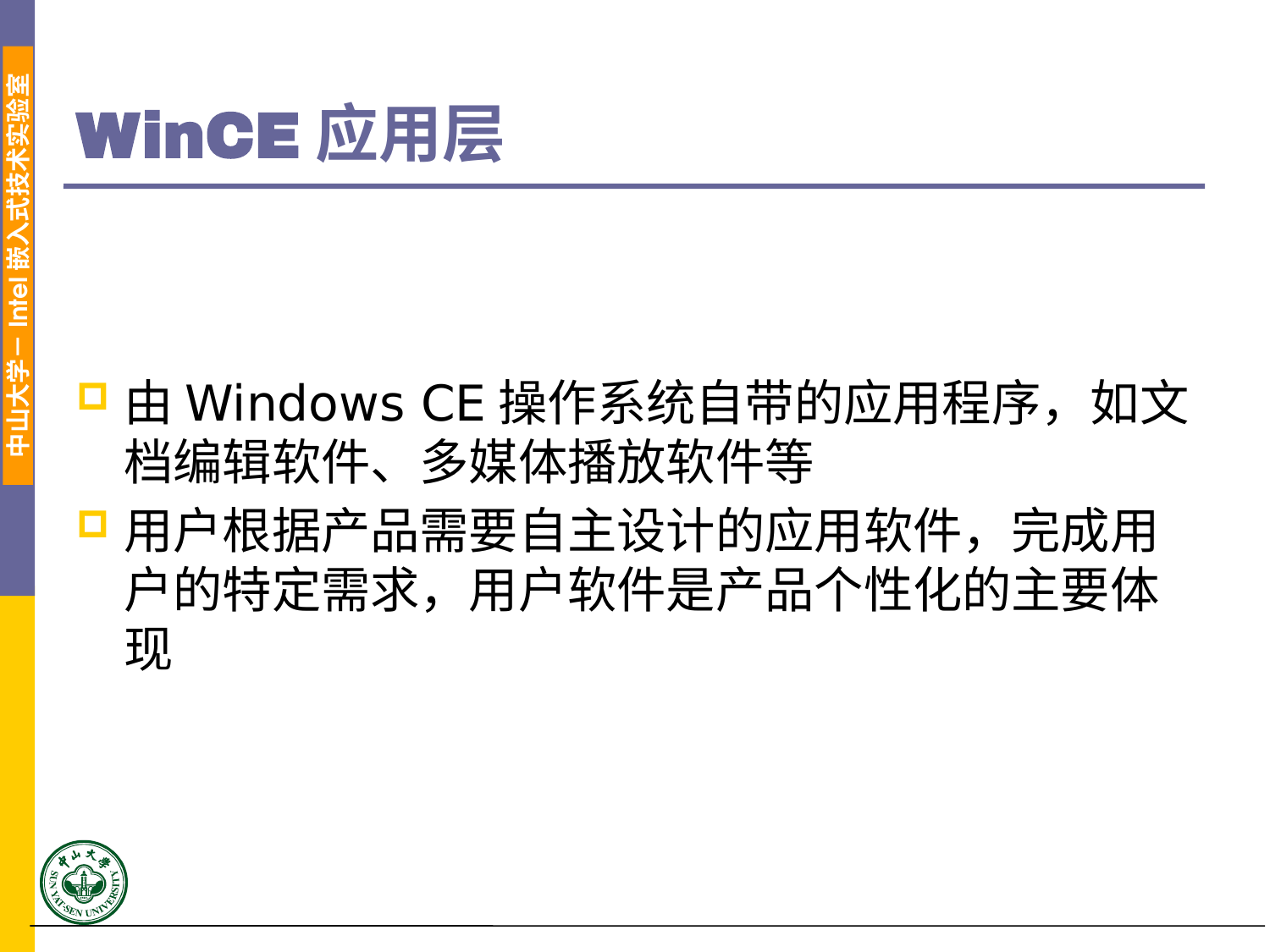

# WinCE应用层
由Windows CE操作系统自带的应用程序，如文档编辑软件、多媒体播放软件等
用户根据产品需要自主设计的应用软件，完成用户的特定需求，用户软件是产品个性化的主要体现